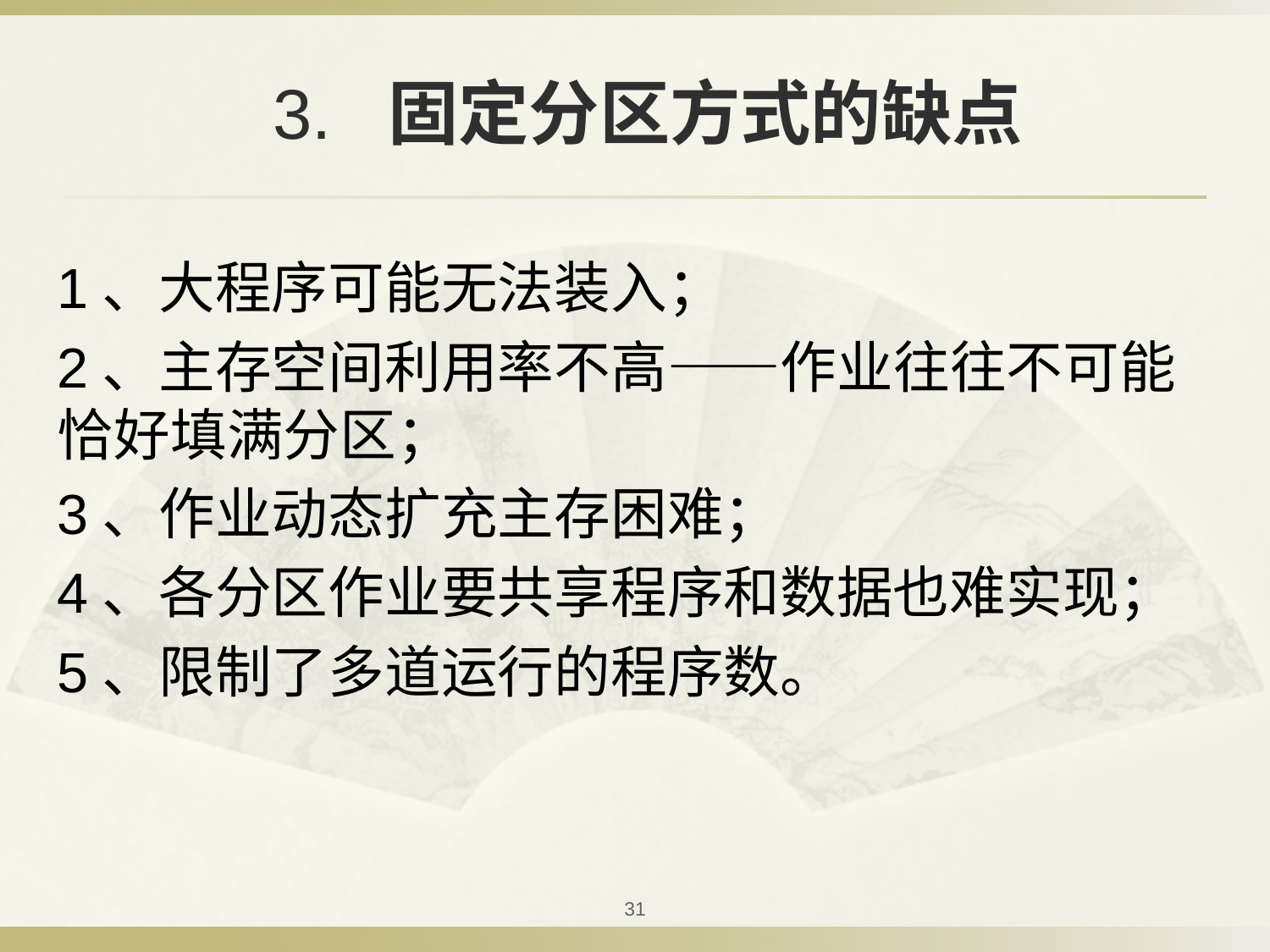

# 3.  固定分区方式的缺点
1、大程序可能无法装入；
2、主存空间利用率不高——作业往往不可能恰好填满分区；
3、作业动态扩充主存困难；
4、各分区作业要共享程序和数据也难实现；
5、限制了多道运行的程序数。
31